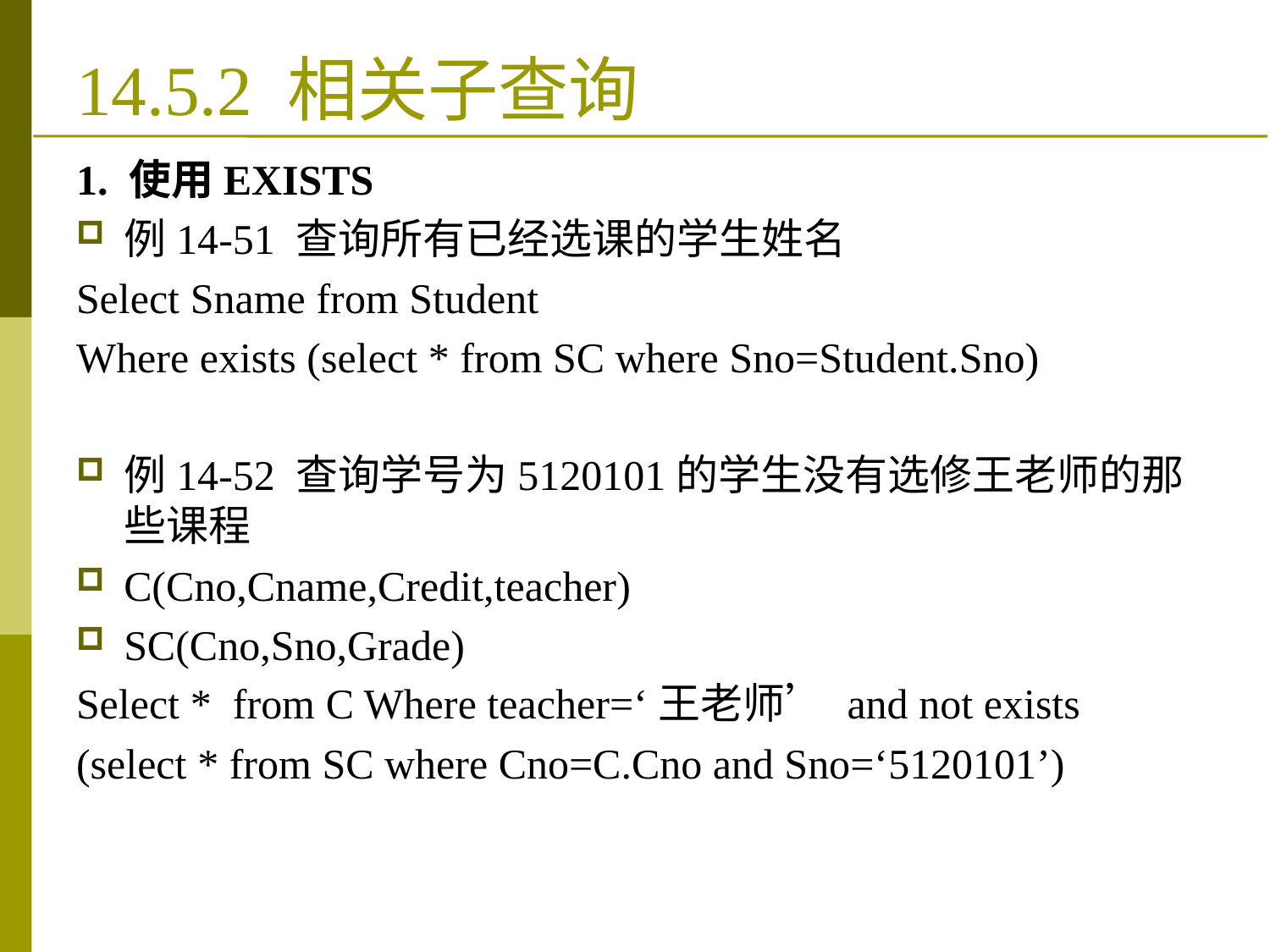

# 14.5.2 相关子查询
1. 使用EXISTS
例14-51 查询所有已经选课的学生姓名
Select Sname from Student
Where exists (select * from SC where Sno=Student.Sno)

例14-52 查询学号为5120101的学生没有选修王老师的那些课程
C(Cno,Cname,Credit,teacher)
SC(Cno,Sno,Grade)
Select *  from C Where teacher=‘王老师’ and not exists
(select * from SC where Cno=C.Cno and Sno=‘5120101’)